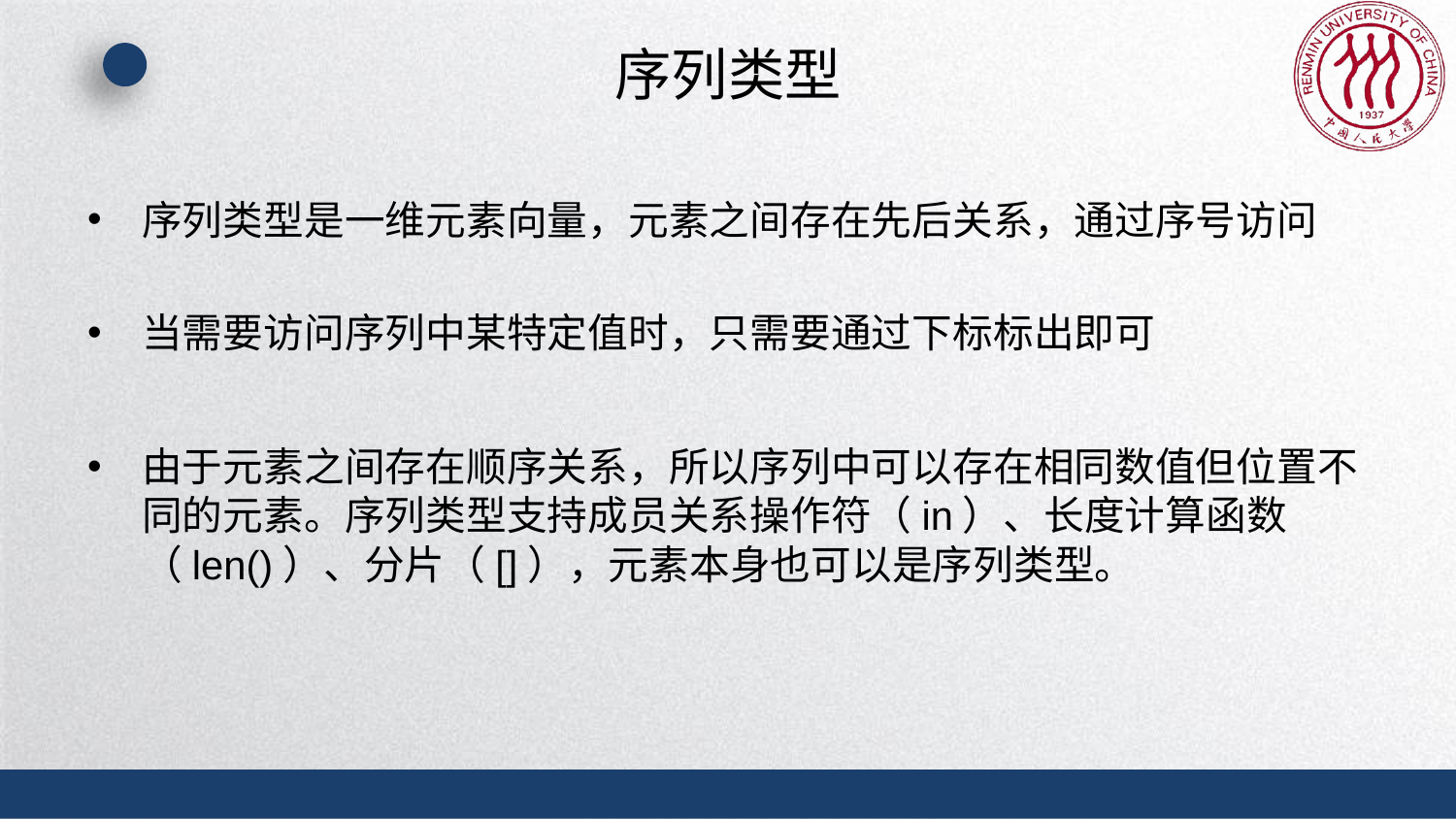

# 序列类型

序列类型是一维元素向量，元素之间存在先后关系，通过序号访问

当需要访问序列中某特定值时，只需要通过下标标出即可

由于元素之间存在顺序关系，所以序列中可以存在相同数值但位置不同的元素。序列类型支持成员关系操作符（in）、长度计算函数（len()）、分片（[]），元素本身也可以是序列类型。